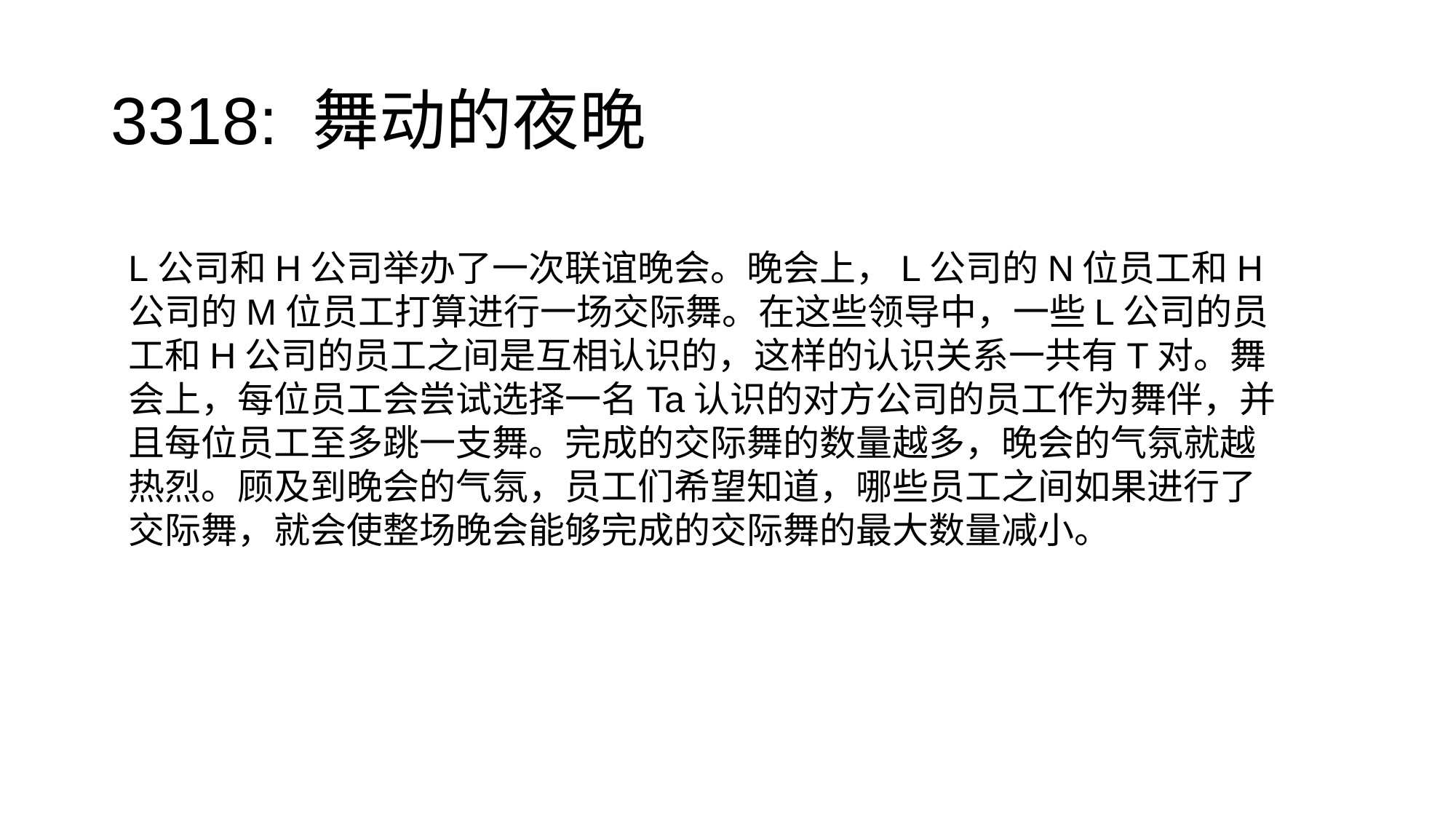

# 3318: 舞动的夜晚
L公司和H公司举办了一次联谊晚会。晚会上，L公司的N位员工和H公司的M位员工打算进行一场交际舞。在这些领导中，一些L公司的员工和H公司的员工之间是互相认识的，这样的认识关系一共有T对。舞会上，每位员工会尝试选择一名Ta认识的对方公司的员工作为舞伴，并且每位员工至多跳一支舞。完成的交际舞的数量越多，晚会的气氛就越热烈。顾及到晚会的气氛，员工们希望知道，哪些员工之间如果进行了交际舞，就会使整场晚会能够完成的交际舞的最大数量减小。